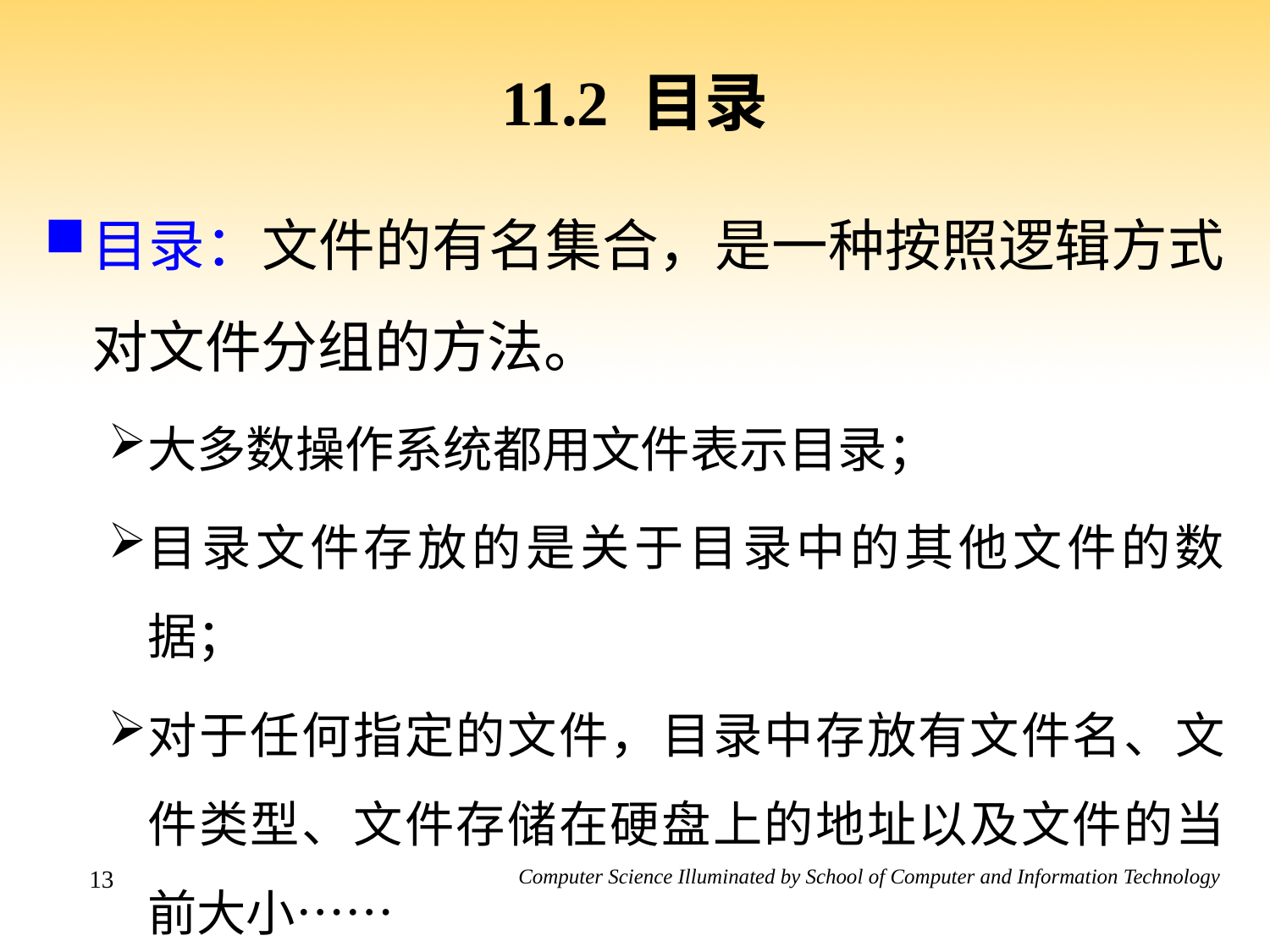

# 11.2 目录
目录：文件的有名集合，是一种按照逻辑方式对文件分组的方法。
大多数操作系统都用文件表示目录；
目录文件存放的是关于目录中的其他文件的数据；
对于任何指定的文件，目录中存放有文件名、文件类型、文件存储在硬盘上的地址以及文件的当前大小……
13